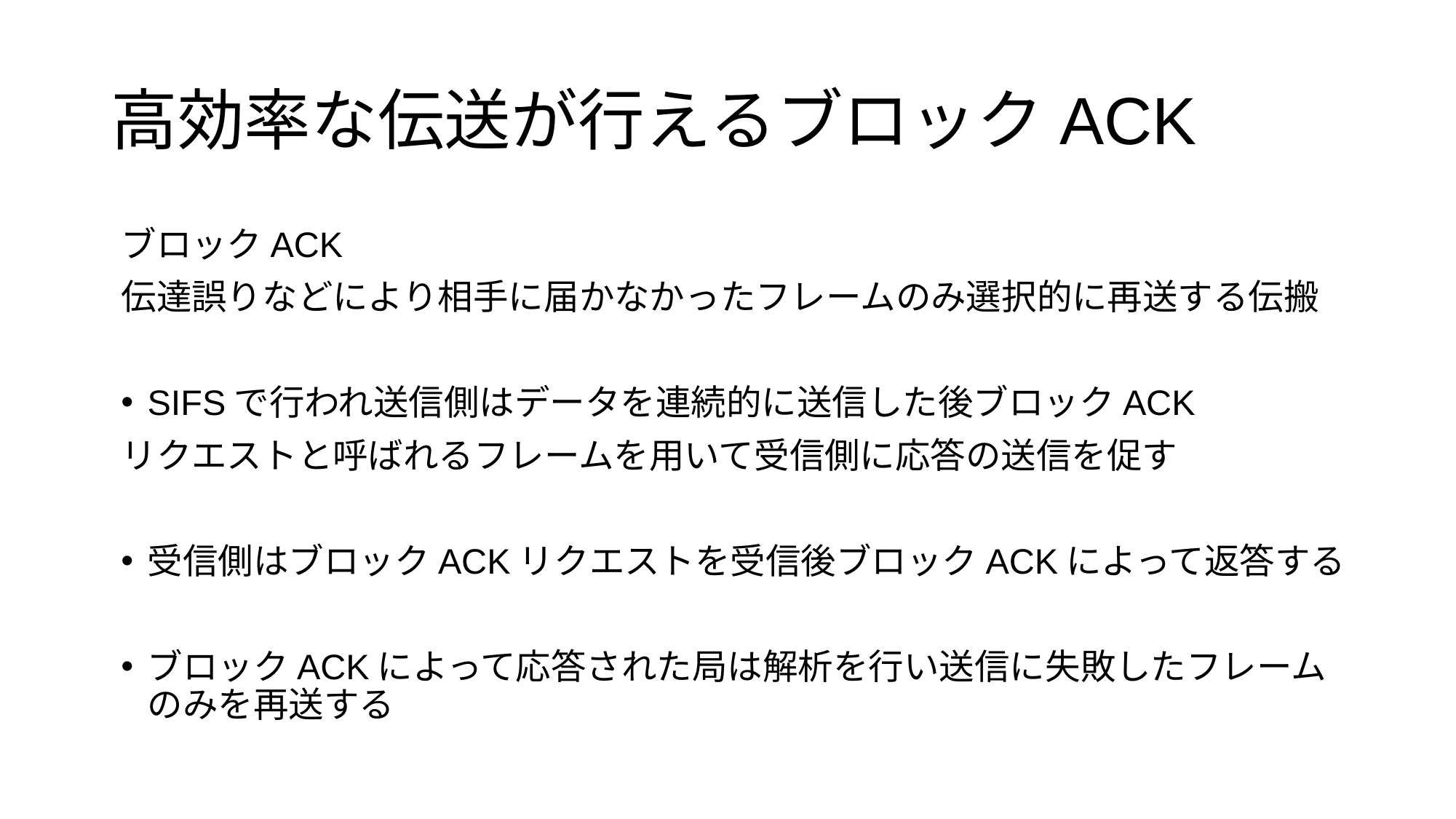

# 高効率な伝送が行えるブロックACK
ブロックACK
伝達誤りなどにより相手に届かなかったフレームのみ選択的に再送する伝搬

SIFSで行われ送信側はデータを連続的に送信した後ブロックACK
リクエストと呼ばれるフレームを用いて受信側に応答の送信を促す

受信側はブロックACKリクエストを受信後ブロックACKによって返答する

ブロックACKによって応答された局は解析を行い送信に失敗したフレームのみを再送する